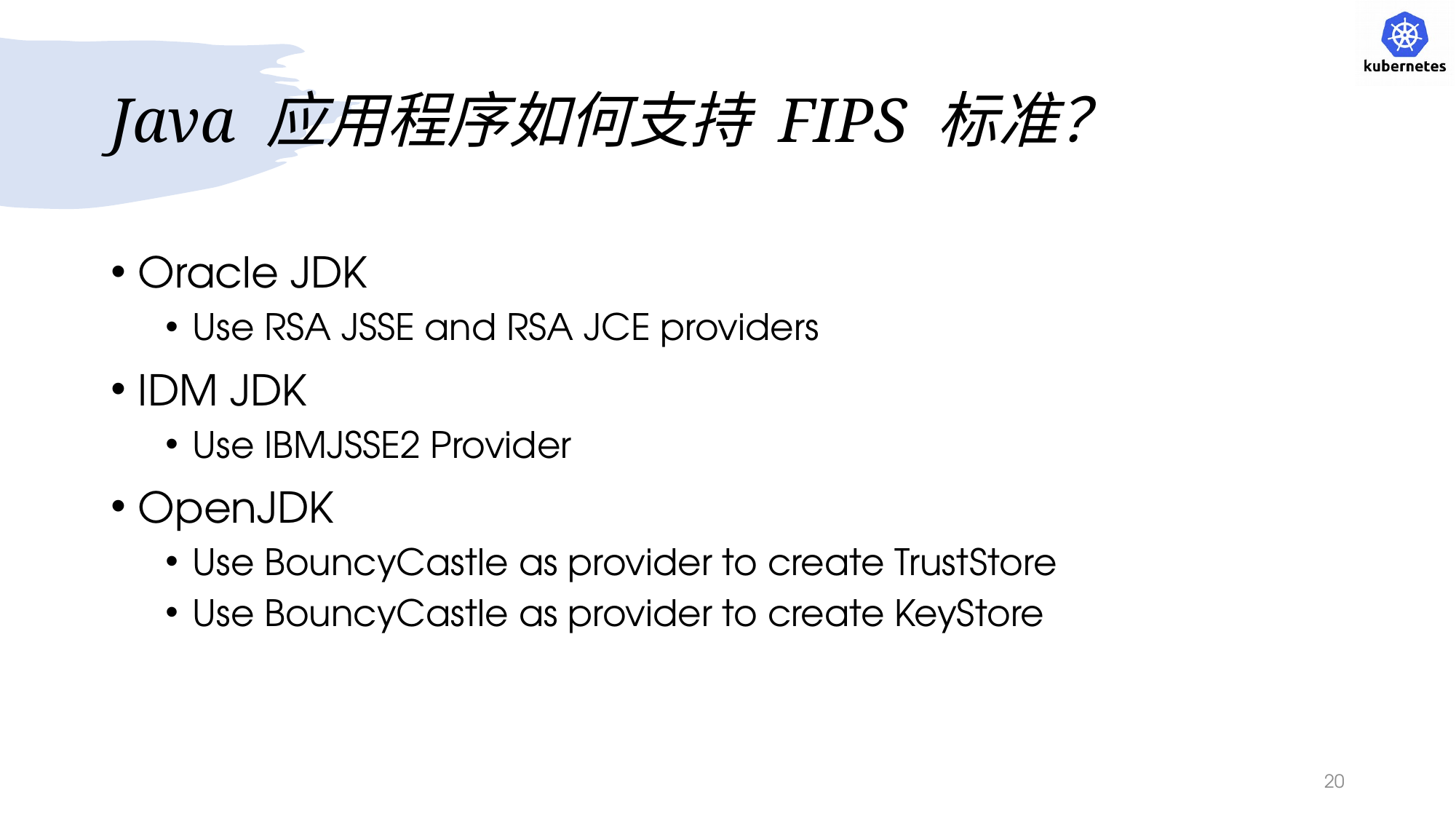

# Java 应用程序如何支持 FIPS 标准？
Oracle JDK
Use RSA JSSE and RSA JCE providers
IDM JDK
Use IBMJSSE2 Provider
OpenJDK
Use BouncyCastle as provider to create TrustStore
Use BouncyCastle as provider to create KeyStore

20